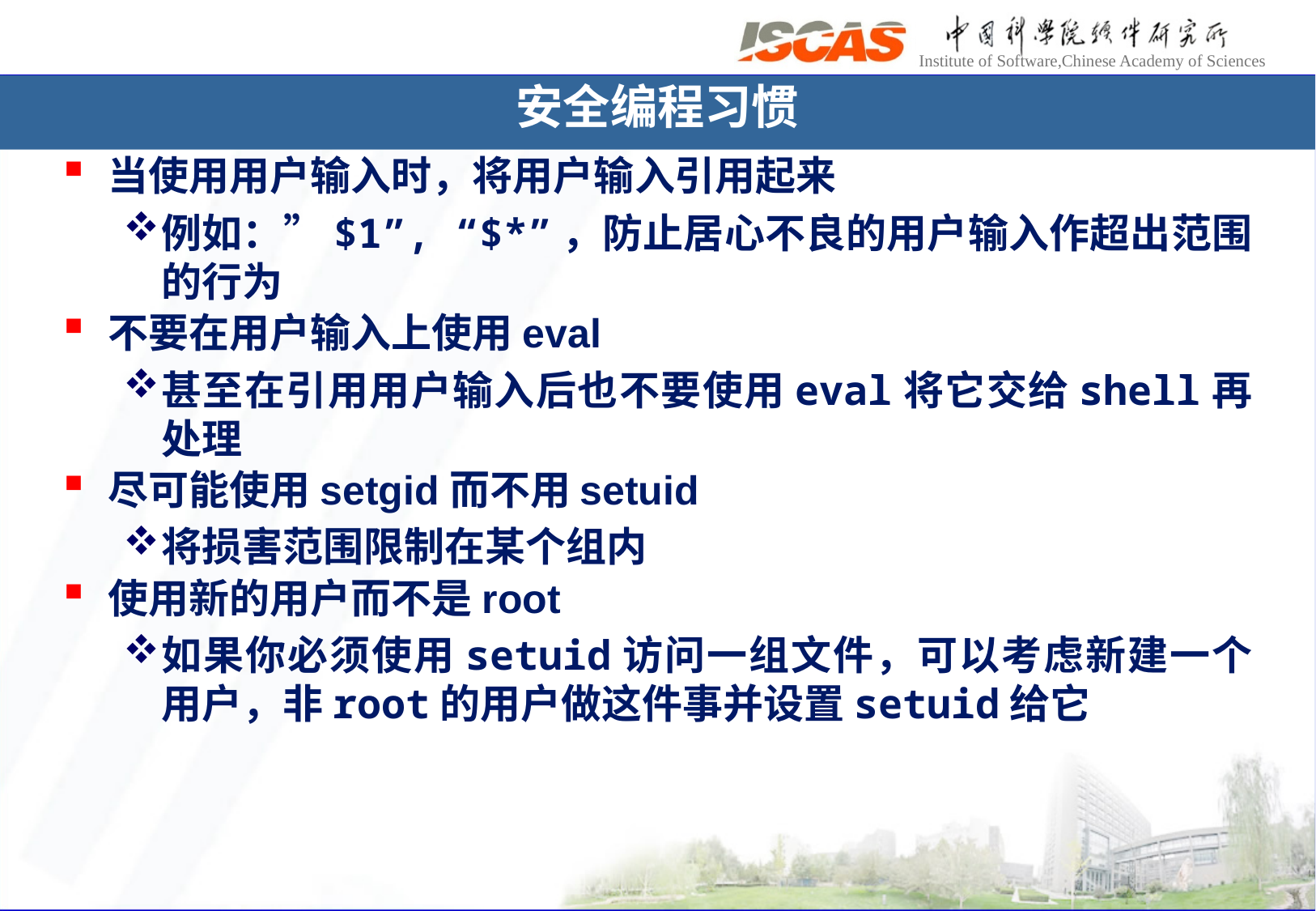

安全编程习惯
当使用用户输入时，将用户输入引用起来
例如：”$1”, “$*”，防止居心不良的用户输入作超出范围的行为
不要在用户输入上使用eval
甚至在引用用户输入后也不要使用eval将它交给shell再处理
尽可能使用setgid而不用setuid
将损害范围限制在某个组内
使用新的用户而不是root
如果你必须使用setuid访问一组文件，可以考虑新建一个用户，非root的用户做这件事并设置setuid给它